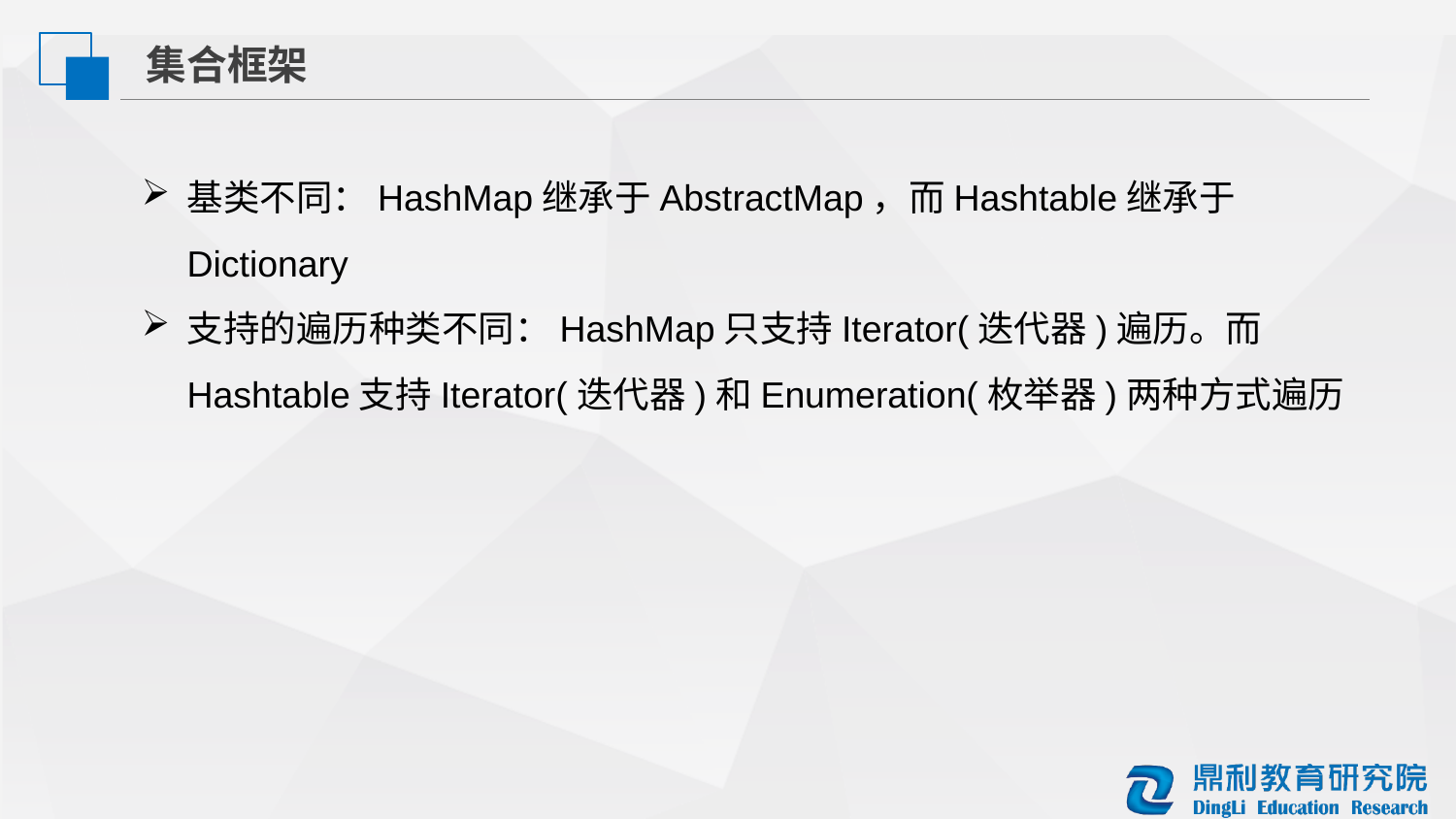

集合框架
基类不同：HashMap继承于AbstractMap，而Hashtable继承于Dictionary
支持的遍历种类不同：HashMap只支持Iterator(迭代器)遍历。而Hashtable支持Iterator(迭代器)和Enumeration(枚举器)两种方式遍历